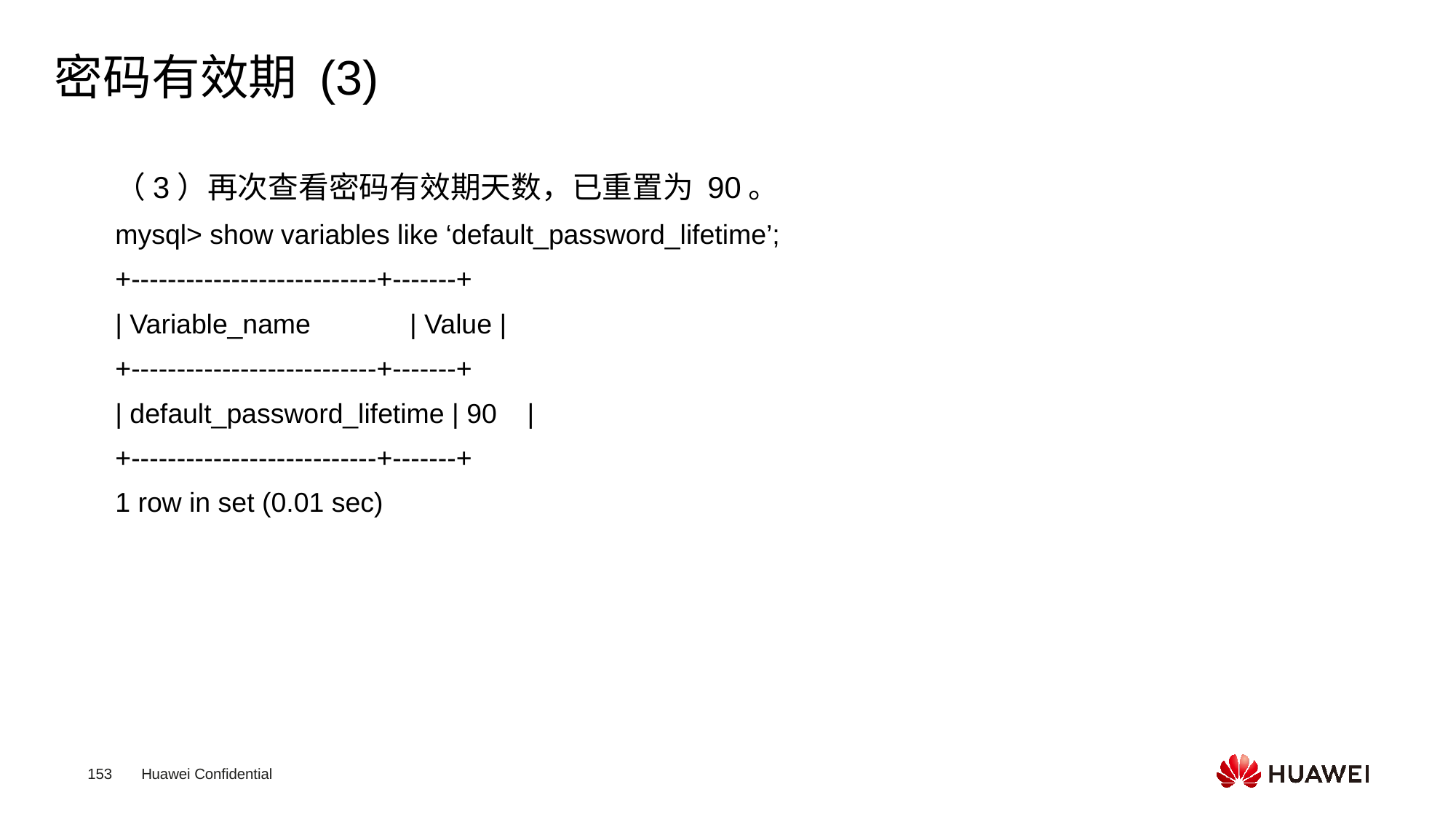

# 密码有效期 (3)
（3）再次查看密码有效期天数，已重置为 90。
mysql> show variables like ‘default_password_lifetime’;
+---------------------------+-------+
| Variable_name             | Value |
+---------------------------+-------+
| default_password_lifetime | 90    |
+---------------------------+-------+
1 row in set (0.01 sec)
Text
Text
Text
Text
Text
Text
Text
Text
Text
Text
Text
Text
Text
Text
Text
Text
Text
Text
Text
Text
Text
Text
Text
Text
Text
Text
Text
Text
Text
Text
Text
Text
Text
Text
Text
Text
Text
Text
Text
Text
Text
Text
Text
Text
Text
Text